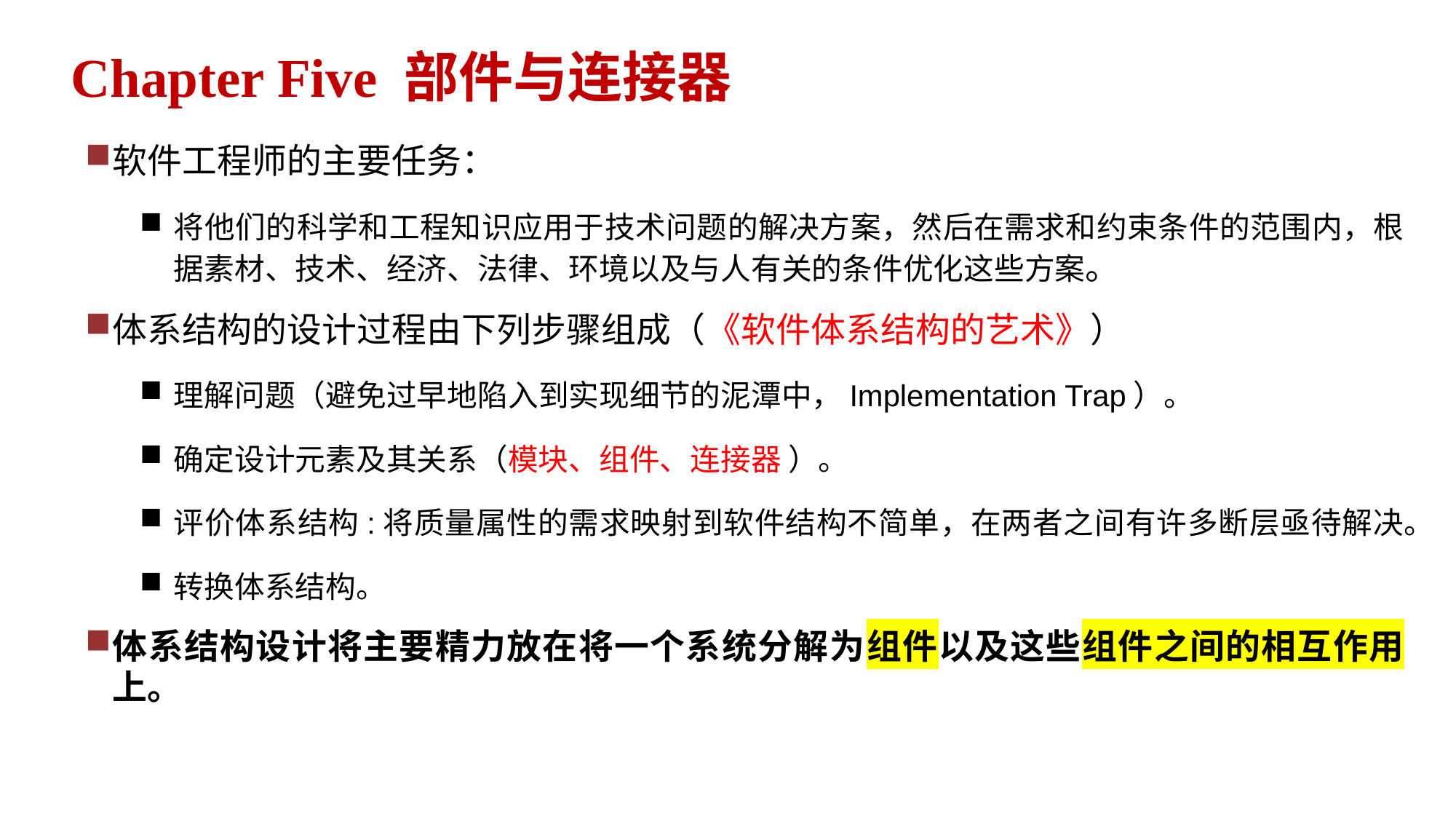

Chapter Five 部件与连接器
软件工程师的主要任务：
将他们的科学和工程知识应用于技术问题的解决方案，然后在需求和约束条件的范围内，根据素材、技术、经济、法律、环境以及与人有关的条件优化这些方案。
体系结构的设计过程由下列步骤组成（《软件体系结构的艺术》）
理解问题（避免过早地陷入到实现细节的泥潭中，Implementation Trap）。
确定设计元素及其关系（模块、组件、连接器 ）。
评价体系结构:将质量属性的需求映射到软件结构不简单，在两者之间有许多断层亟待解决。
转换体系结构。
体系结构设计将主要精力放在将一个系统分解为组件以及这些组件之间的相互作用上。